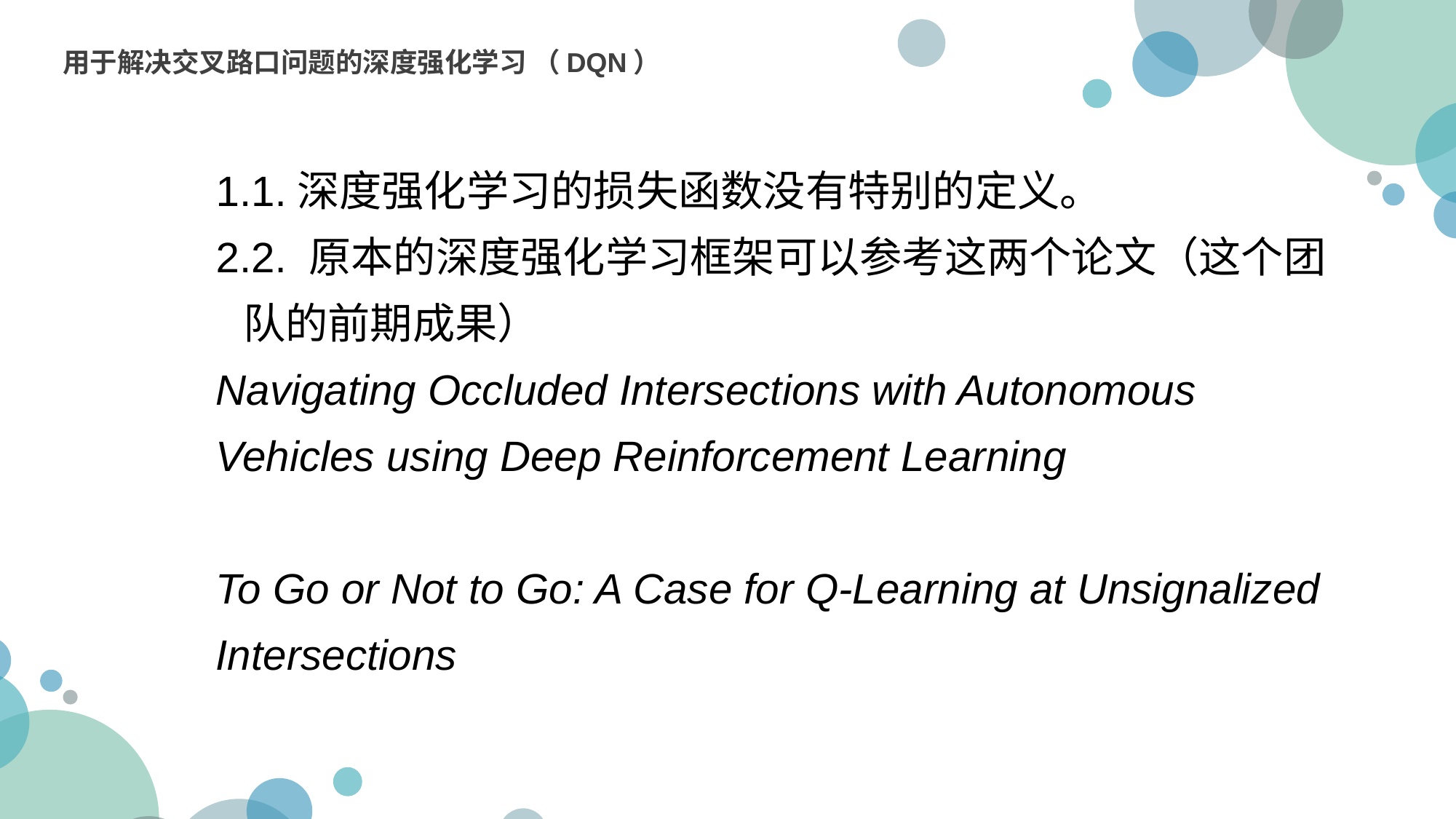

用于解决交叉路口问题的深度强化学习 （DQN）
1.深度强化学习的损失函数没有特别的定义。
2. 原本的深度强化学习框架可以参考这两个论文（这个团队的前期成果）
Navigating Occluded Intersections with Autonomous Vehicles using Deep Reinforcement Learning

To Go or Not to Go: A Case for Q-Learning at Unsignalized Intersections